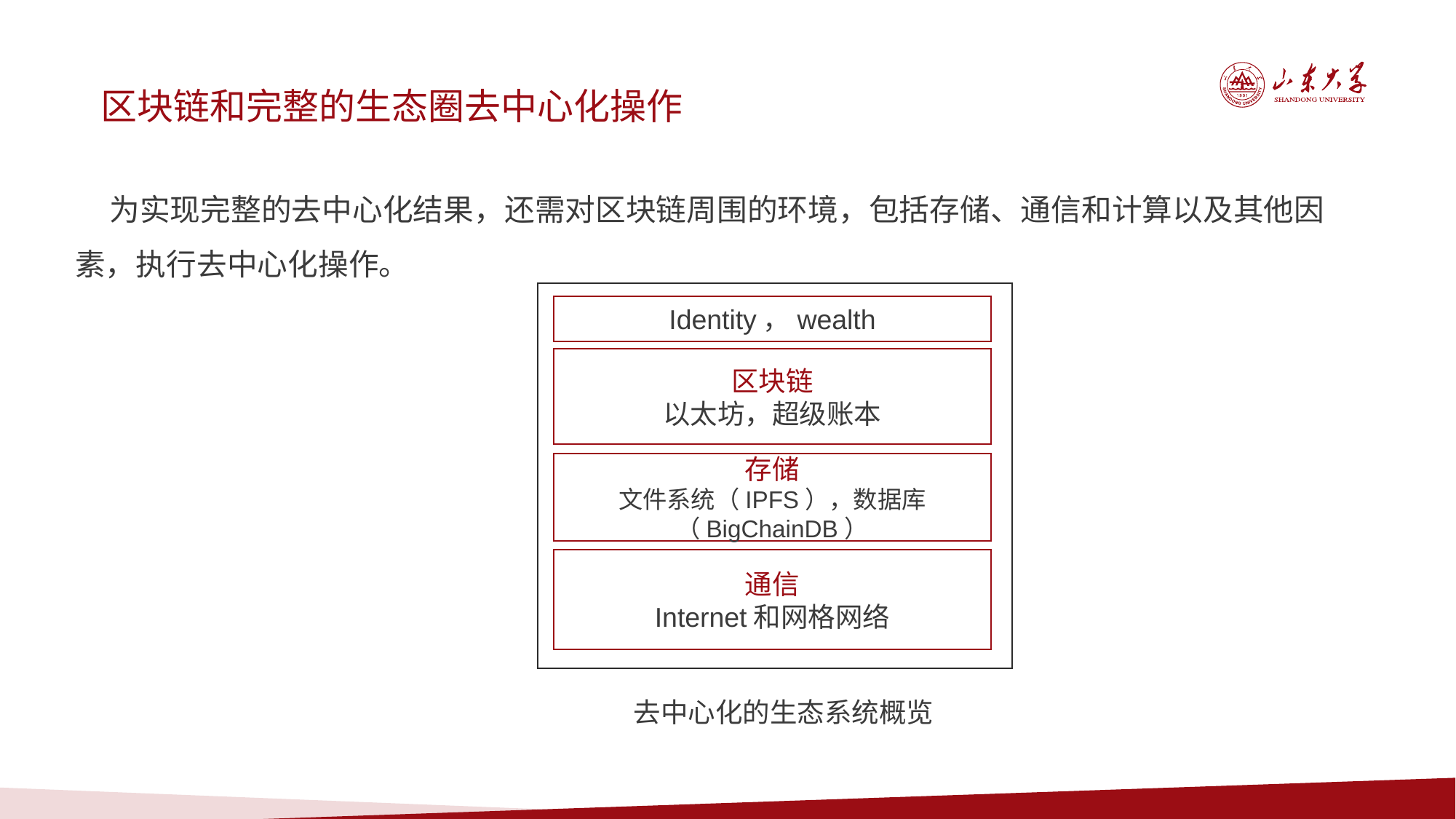

区块链和完整的生态圈去中心化操作
    为实现完整的去中心化结果，还需对区块链周围的环境，包括存储、通信和计算以及其他因素，执行去中心化操作。

Identity，wealth
区块链
以太坊，超级账本
存储
文件系统（IPFS），数据库（BigChainDB）
通信
Internet和网格网络
去中心化的生态系统概览